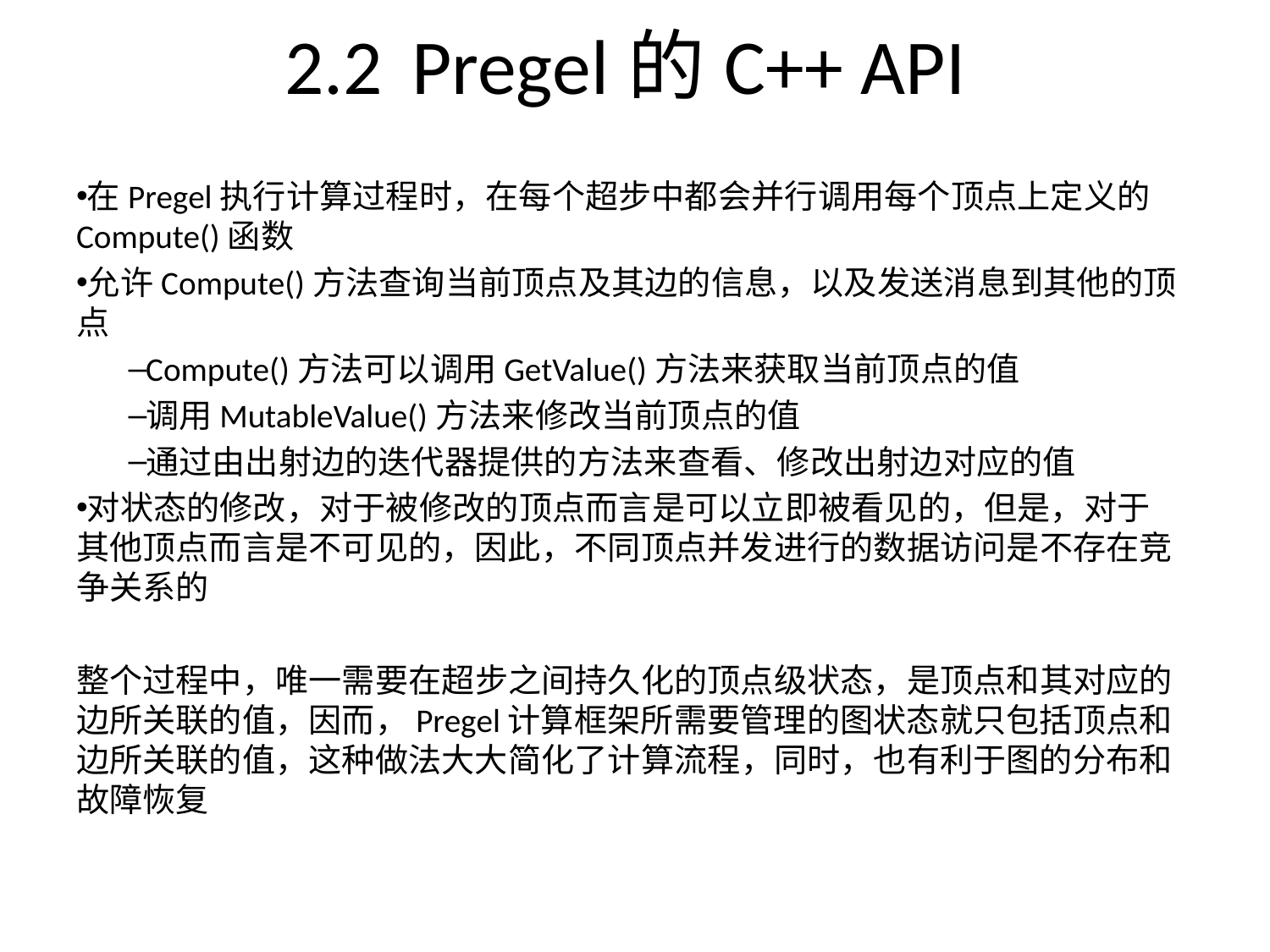

2.2	Pregel的C++ API
# 在Pregel执行计算过程时，在每个超步中都会并行调用每个顶点上定义的Compute()函数
允许Compute()方法查询当前顶点及其边的信息，以及发送消息到其他的顶点
Compute()方法可以调用GetValue()方法来获取当前顶点的值
调用MutableValue()方法来修改当前顶点的值
通过由出射边的迭代器提供的方法来查看、修改出射边对应的值
对状态的修改，对于被修改的顶点而言是可以立即被看见的，但是，对于其他顶点而言是不可见的，因此，不同顶点并发进行的数据访问是不存在竞争关系的

整个过程中，唯一需要在超步之间持久化的顶点级状态，是顶点和其对应的边所关联的值，因而，Pregel计算框架所需要管理的图状态就只包括顶点和边所关联的值，这种做法大大简化了计算流程，同时，也有利于图的分布和故障恢复